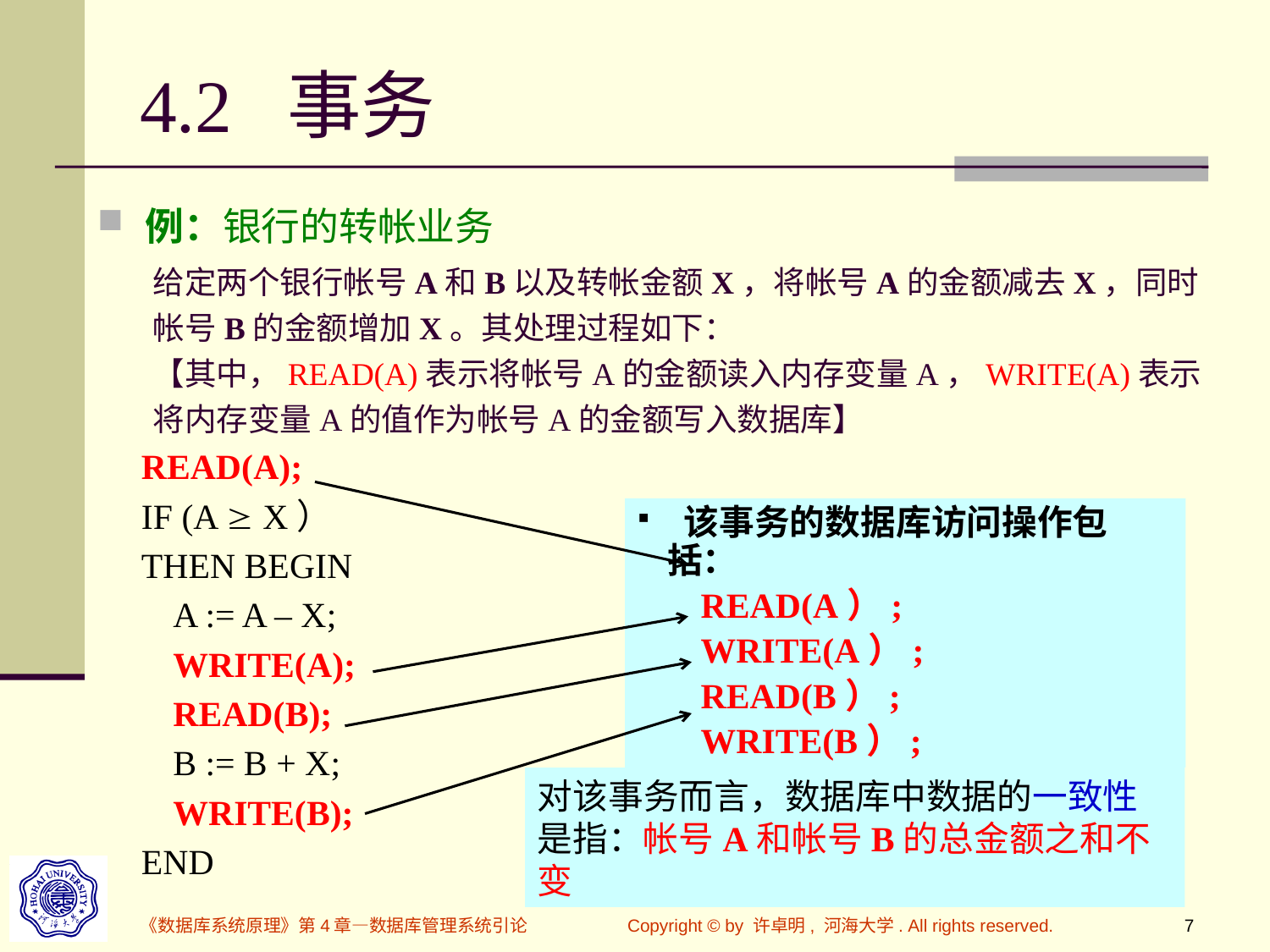

# 4.2  事务
例：银行的转帐业务
给定两个银行帐号A和B以及转帐金额X，将帐号A的金额减去X，同时帐号B的金额增加X。其处理过程如下：
【其中，READ(A)表示将帐号A的金额读入内存变量A，WRITE(A)表示将内存变量A的值作为帐号A的金额写入数据库】
READ(A);
IF (A ≥ X）
THEN BEGIN
	A := A – X;
	WRITE(A);
	READ(B);
	B := B + X;
	WRITE(B);
END

 该事务的数据库访问操作包括：
READ(A）;
WRITE(A）;
READ(B）;
WRITE(B）;

对该事务而言，数据库中数据的一致性是指：帐号A和帐号B的总金额之和不变
《数据库系统原理》第4章—数据库管理系统引论
Copyright © by 许卓明, 河海大学. All rights reserved.
7